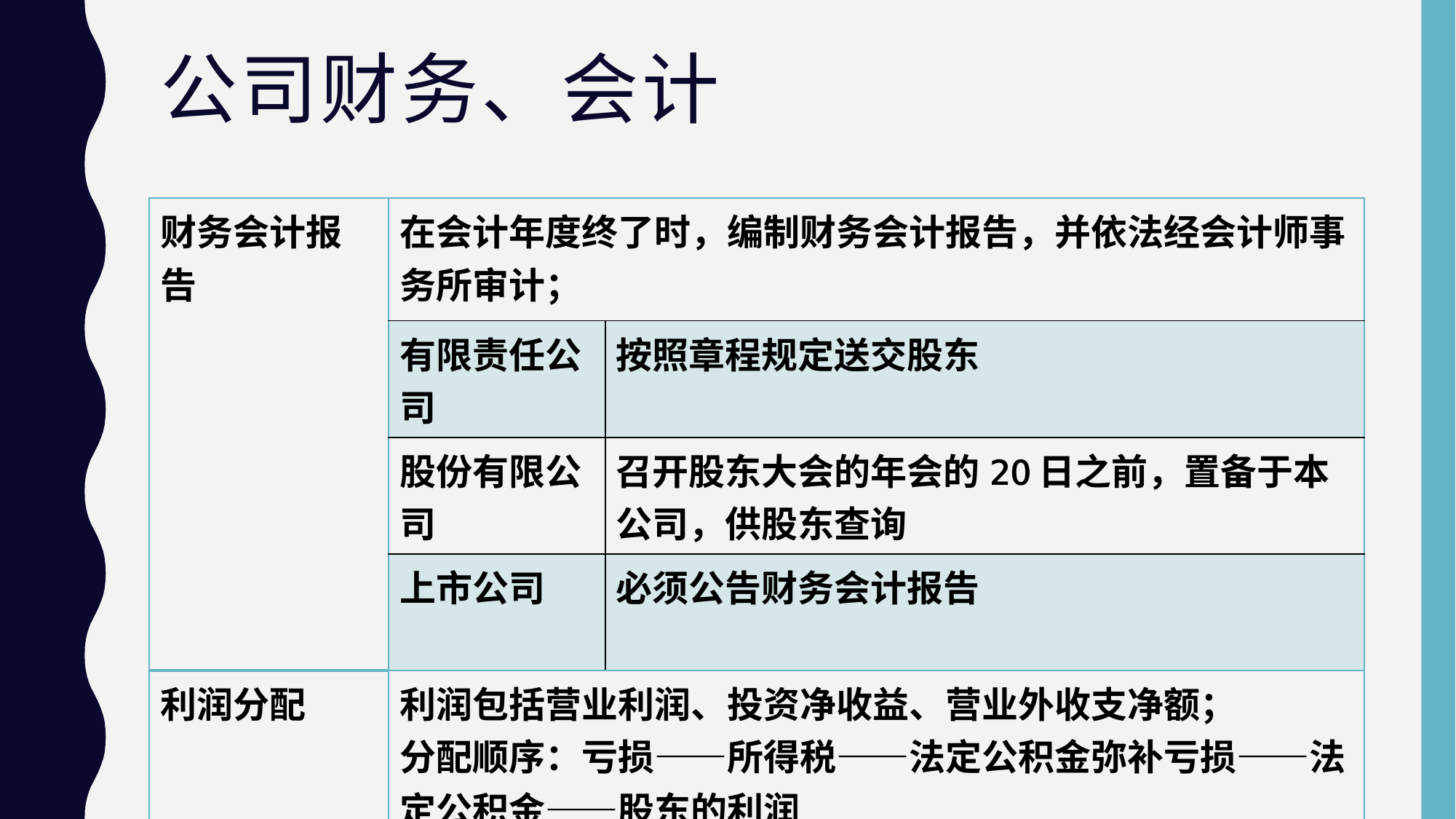

# 公司财务、会计
| 财务会计报告 | 在会计年度终了时，编制财务会计报告，并依法经会计师事务所审计； |  |
| --- | --- | --- |
|  | 有限责任公司 | 按照章程规定送交股东 |
|  | 股份有限公司 | 召开股东大会的年会的20日之前，置备于本公司，供股东查询 |
|  | 上市公司 | 必须公告财务会计报告 |
| 利润分配 | 利润包括营业利润、投资净收益、营业外收支净额； 分配顺序：亏损——所得税——法定公积金弥补亏损——法定公积金——股东的利润 |  |